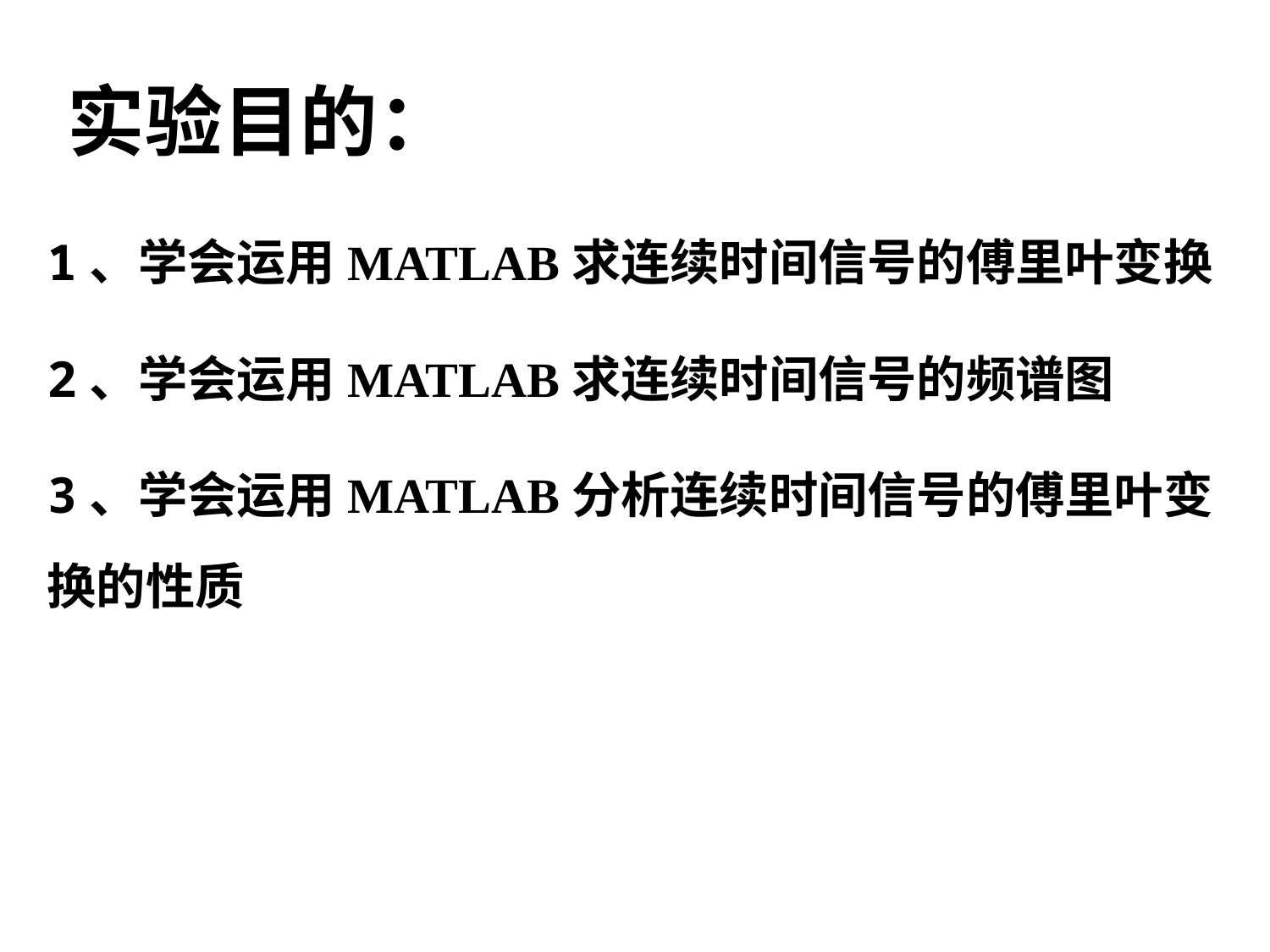

实验目的：
1、学会运用MATLAB求连续时间信号的傅里叶变换
2、学会运用MATLAB求连续时间信号的频谱图
3、学会运用MATLAB分析连续时间信号的傅里叶变换的性质